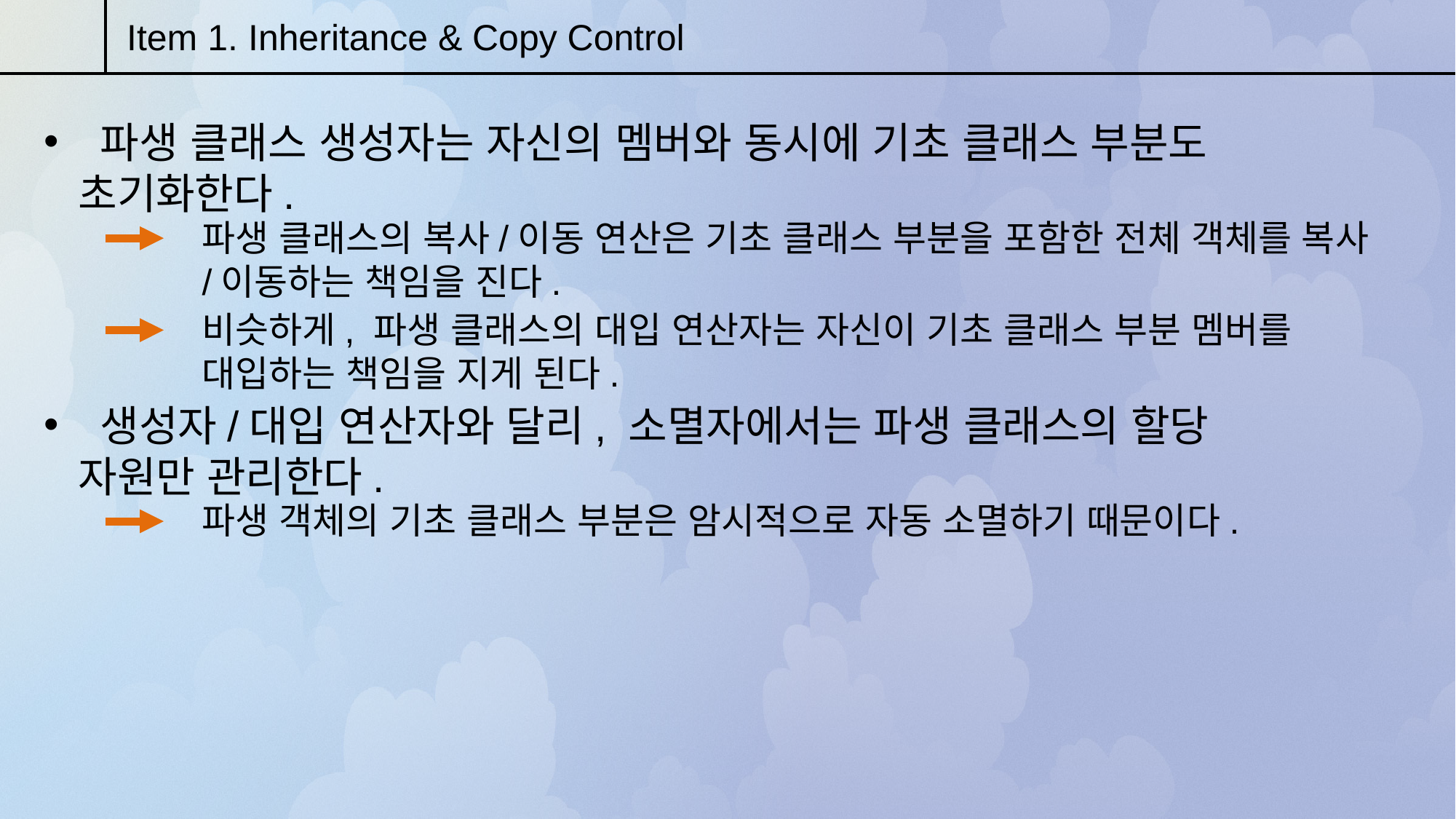

Item 1. Inheritance & Copy Control
 파생 클래스 생성자는 자신의 멤버와 동시에 기초 클래스 부분도 초기화한다.
파생 클래스의 복사/이동 연산은 기초 클래스 부분을 포함한 전체 객체를 복사/이동하는 책임을 진다.
비슷하게, 파생 클래스의 대입 연산자는 자신이 기초 클래스 부분 멤버를 대입하는 책임을 지게 된다.
 생성자/대입 연산자와 달리, 소멸자에서는 파생 클래스의 할당 자원만 관리한다.
파생 객체의 기초 클래스 부분은 암시적으로 자동 소멸하기 때문이다.